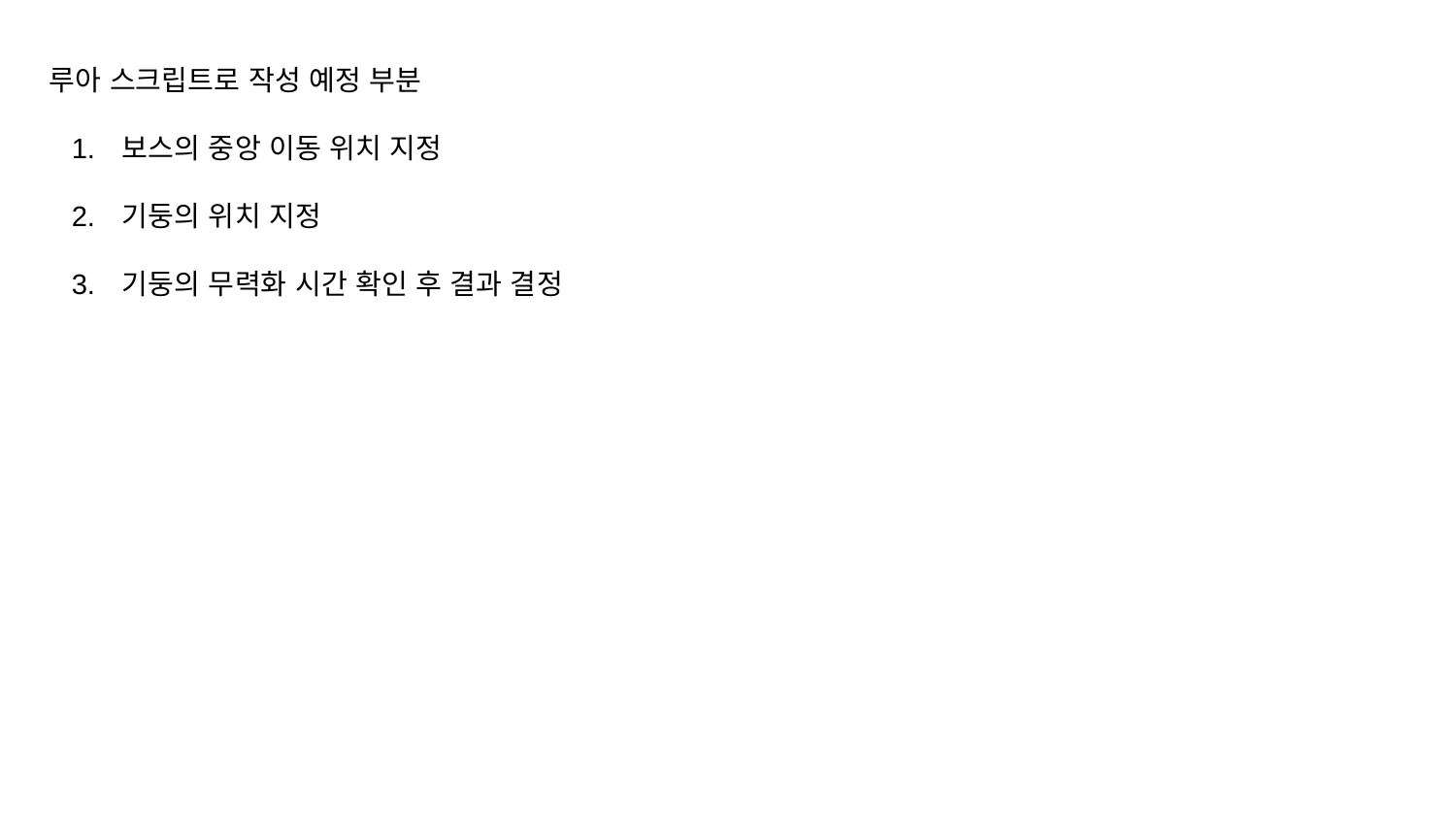

루아 스크립트로 작성 예정 부분

보스의 중앙 이동 위치 지정

기둥의 위치 지정

기둥의 무력화 시간 확인 후 결과 결정